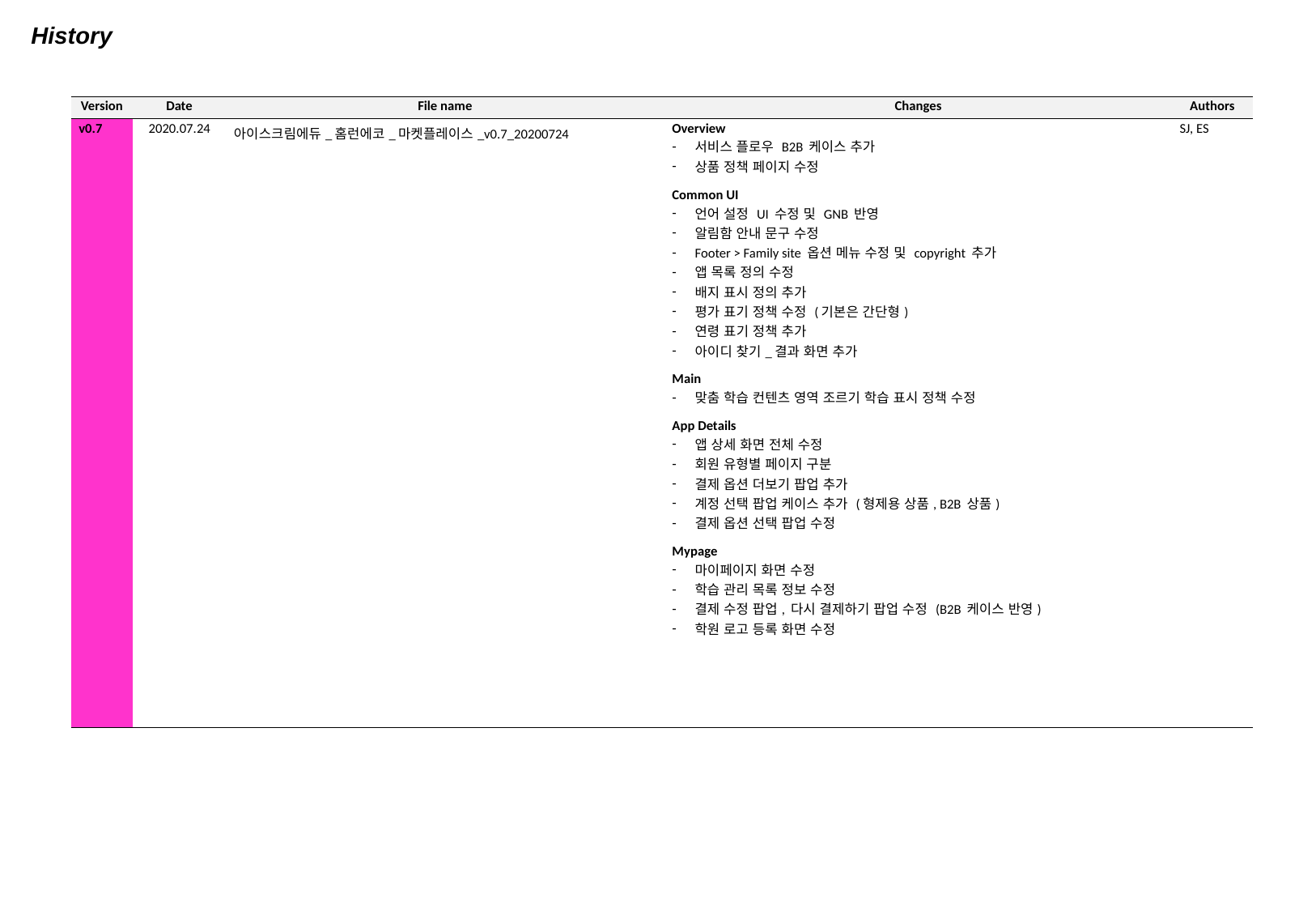

History
| Version | Date | File name | Changes | Authors |
| --- | --- | --- | --- | --- |
| v0.7 | 2020.07.24 | 아이스크림에듀\_홈런에코\_마켓플레이스\_v0.7\_20200724 | Overview 서비스 플로우 B2B 케이스 추가 상품 정책 페이지 수정 Common UI 언어 설정 UI 수정 및 GNB 반영 알림함 안내 문구 수정 Footer > Family site 옵션 메뉴 수정 및 copyright 추가 앱 목록 정의 수정 배지 표시 정의 추가 평가 표기 정책 수정 (기본은 간단형) 연령 표기 정책 추가 아이디 찾기\_결과 화면 추가 Main 맞춤 학습 컨텐츠 영역 조르기 학습 표시 정책 수정 App Details 앱 상세 화면 전체 수정 회원 유형별 페이지 구분 결제 옵션 더보기 팝업 추가 계정 선택 팝업 케이스 추가 (형제용 상품, B2B 상품) 결제 옵션 선택 팝업 수정 Mypage 마이페이지 화면 수정 학습 관리 목록 정보 수정 결제 수정 팝업, 다시 결제하기 팝업 수정 (B2B 케이스 반영) 학원 로고 등록 화면 수정 | SJ, ES |